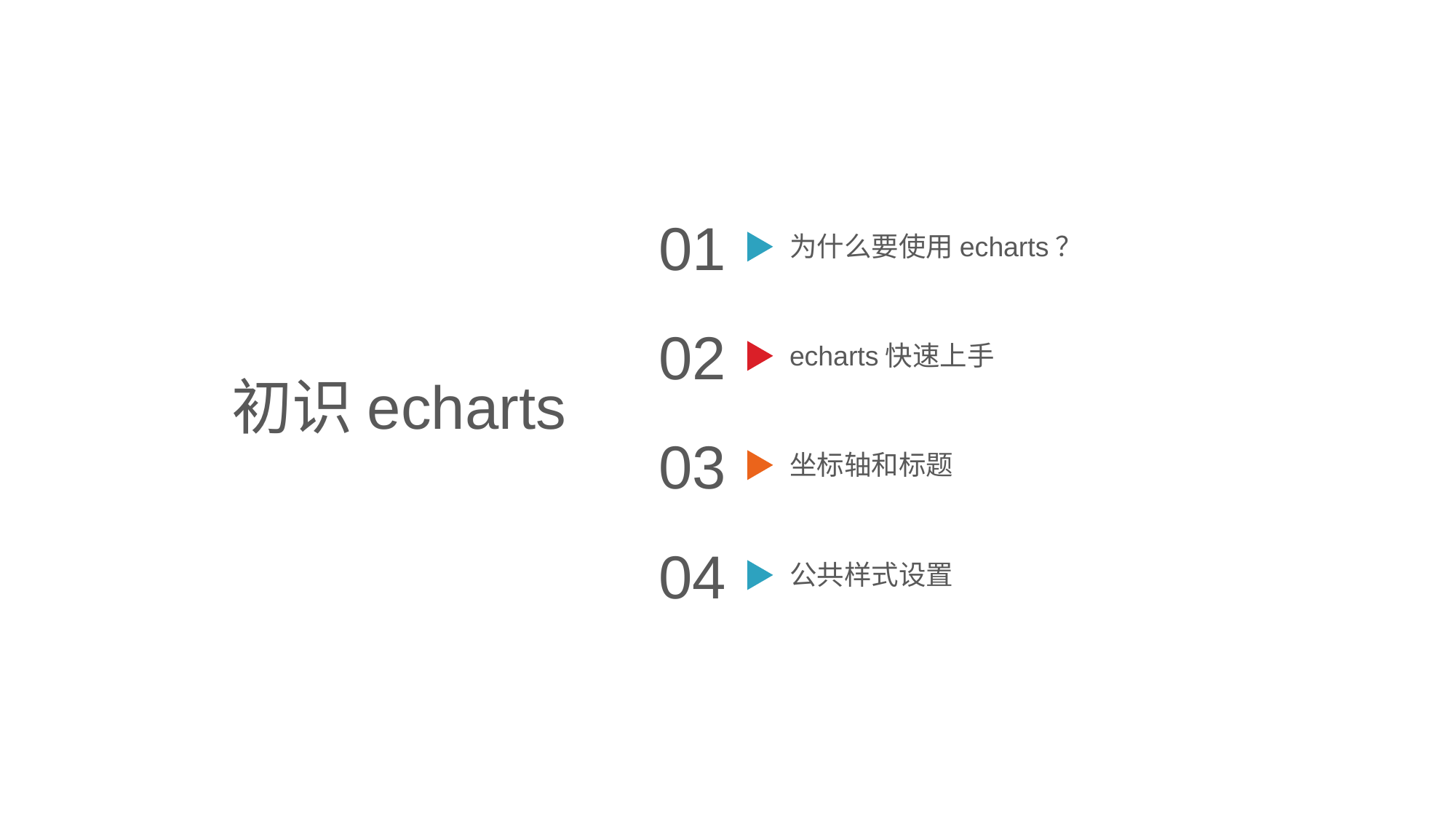

01
为什么要使用echarts？

02
echarts快速上手

初识echarts
03
坐标轴和标题

04
公共样式设置